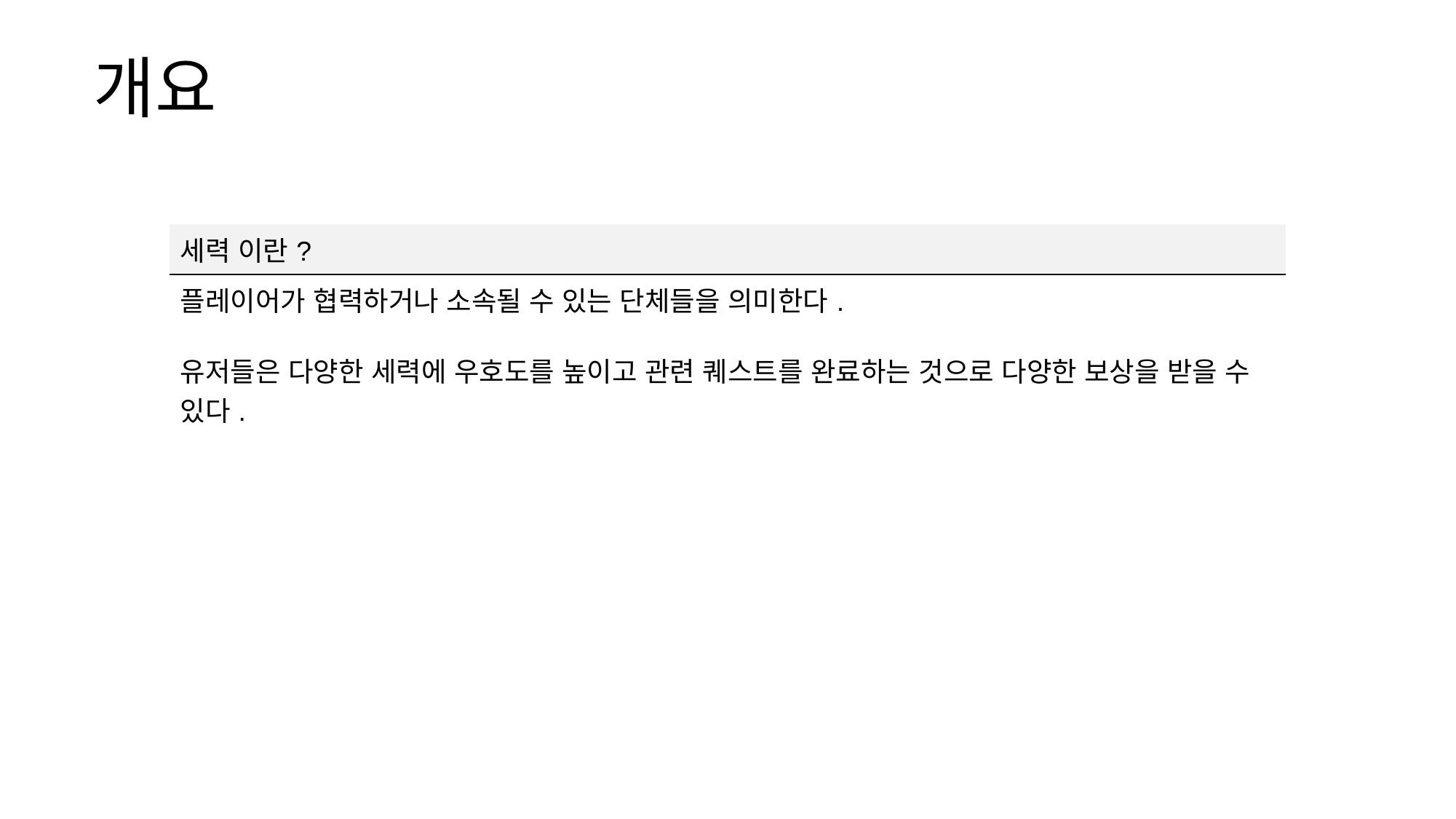

개요
| 세력 이란? |
| --- |
| 플레이어가 협력하거나 소속될 수 있는 단체들을 의미한다. 유저들은 다양한 세력에 우호도를 높이고 관련 퀘스트를 완료하는 것으로 다양한 보상을 받을 수 있다. |